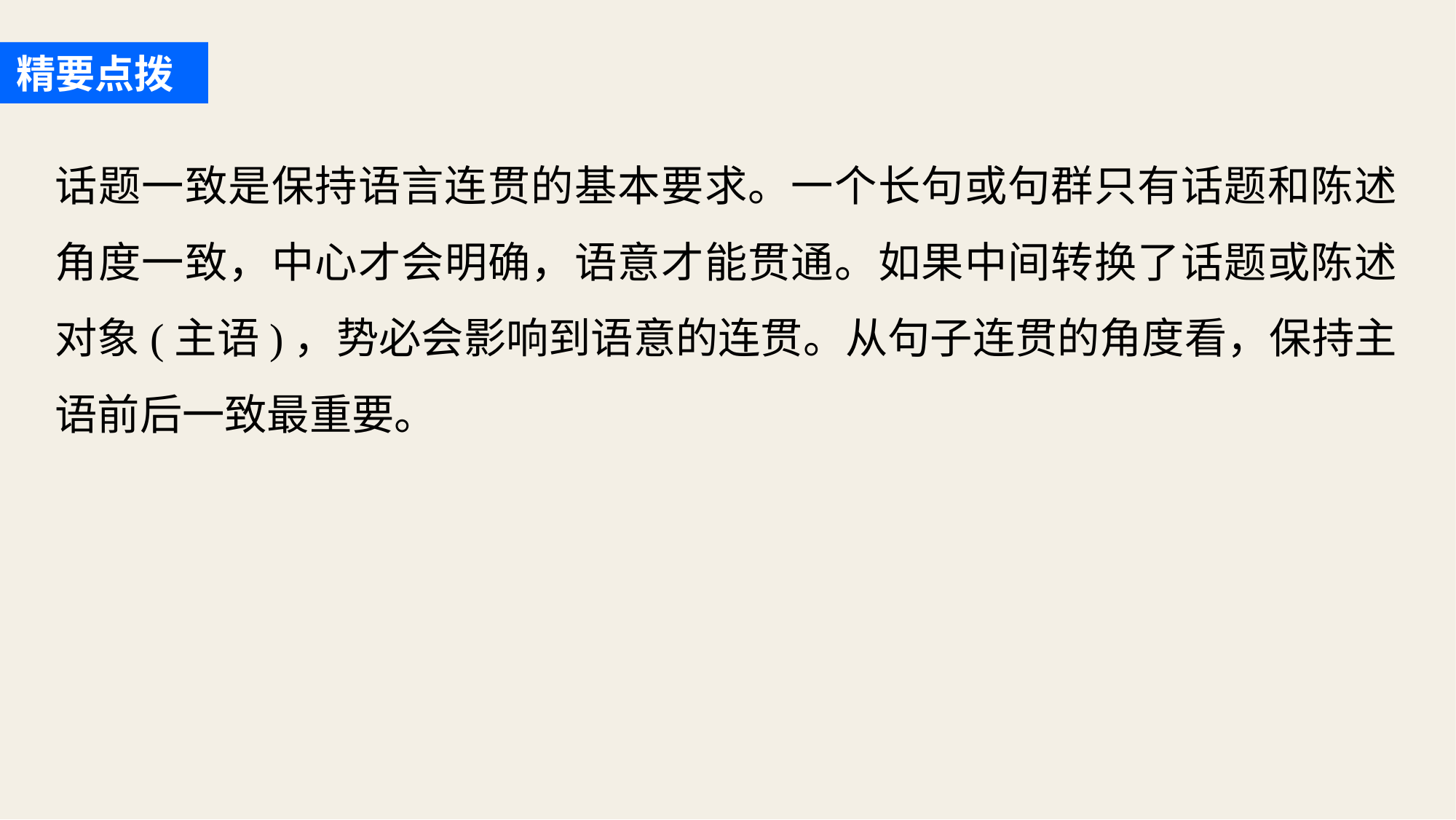

精要点拨
话题一致是保持语言连贯的基本要求。一个长句或句群只有话题和陈述角度一致，中心才会明确，语意才能贯通。如果中间转换了话题或陈述对象(主语)，势必会影响到语意的连贯。从句子连贯的角度看，保持主语前后一致最重要。